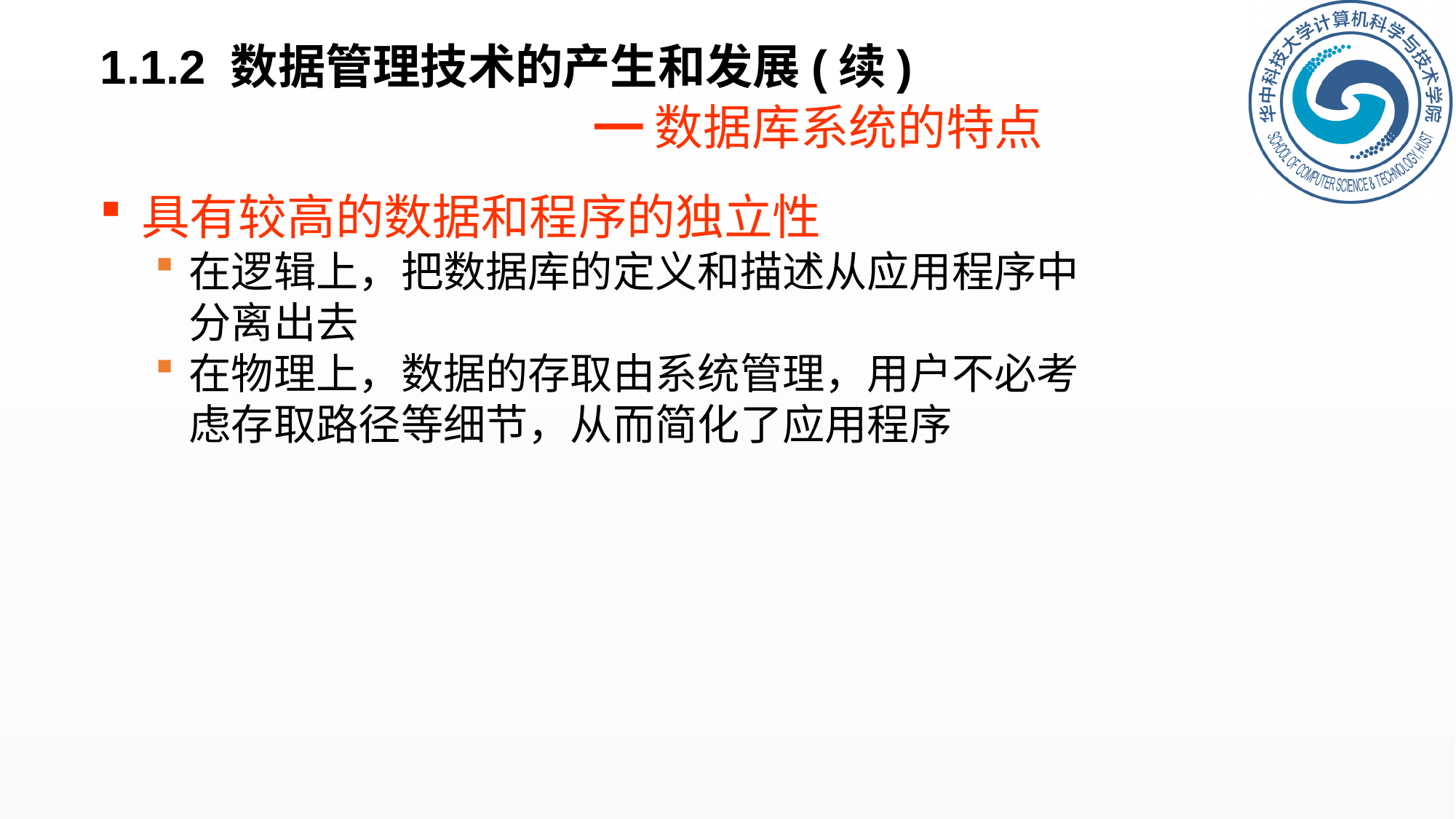

1.1.2 数据管理技术的产生和发展(续)
━数据库系统的特点
具有较高的数据和程序的独立性
在逻辑上，把数据库的定义和描述从应用程序中分离出去
在物理上，数据的存取由系统管理，用户不必考虑存取路径等细节，从而简化了应用程序